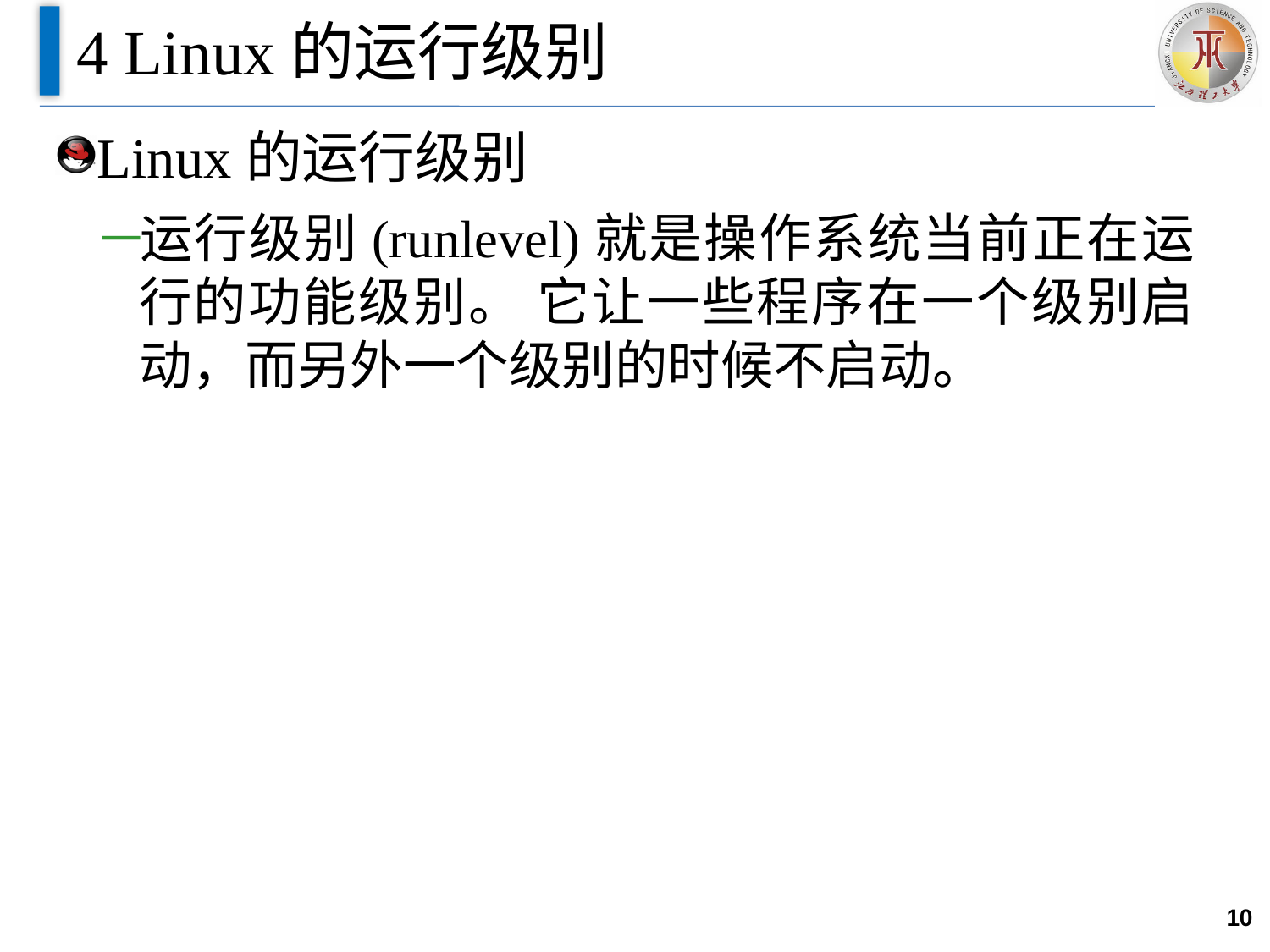

# 4 Linux的运行级别
Linux的运行级别
运行级别(runlevel)就是操作系统当前正在运行的功能级别。 它让一些程序在一个级别启动，而另外一个级别的时候不启动。
10